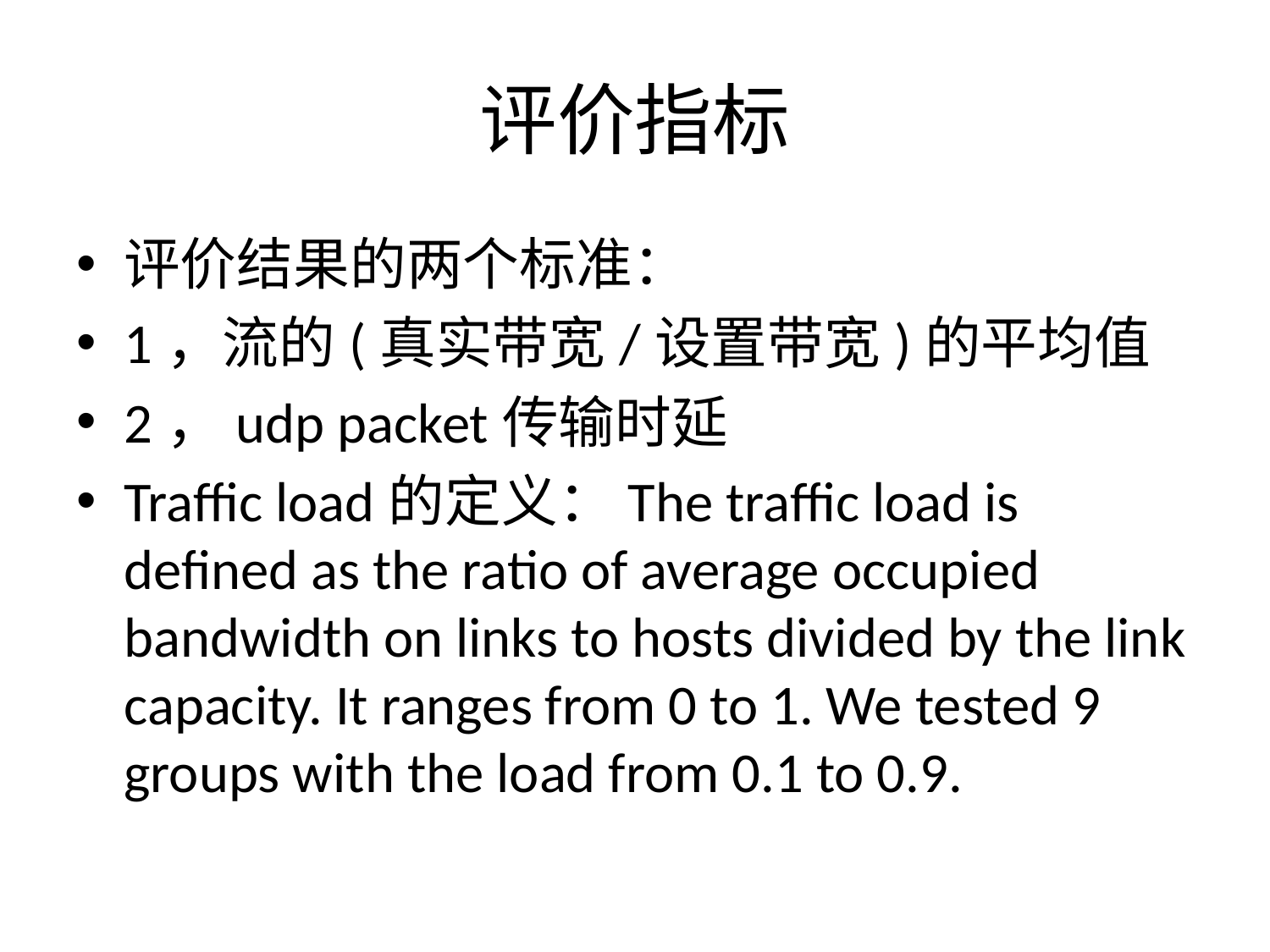

# 评价指标
评价结果的两个标准：
1，流的(真实带宽/设置带宽)的平均值
2，udp packet传输时延
Traffic load的定义：The traffic load is defined as the ratio of average occupied bandwidth on links to hosts divided by the link capacity. It ranges from 0 to 1. We tested 9 groups with the load from 0.1 to 0.9.